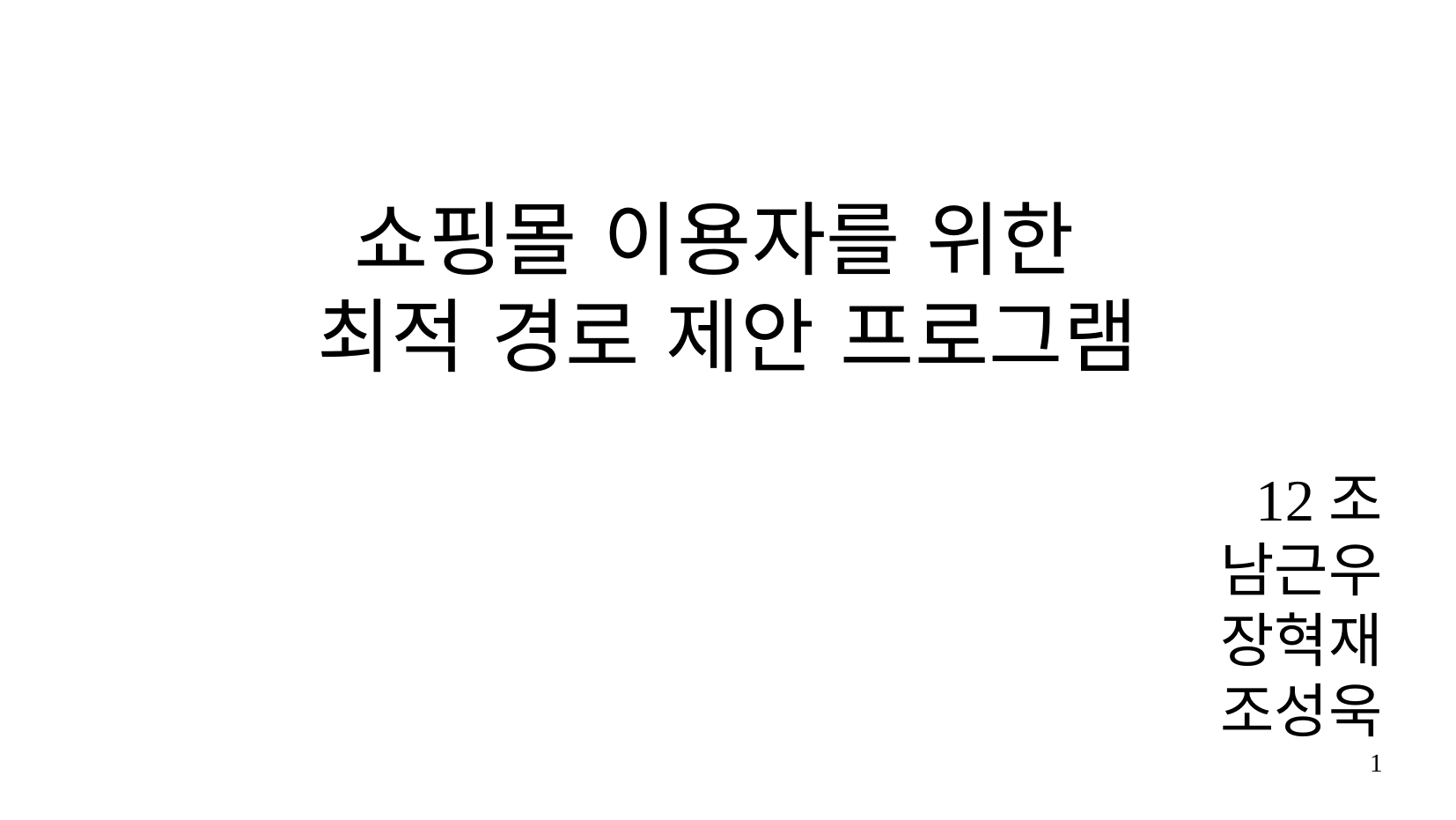

쇼핑몰 이용자를 위한
최적 경로 제안 프로그램
12조
남근우
장혁재
조성욱
1